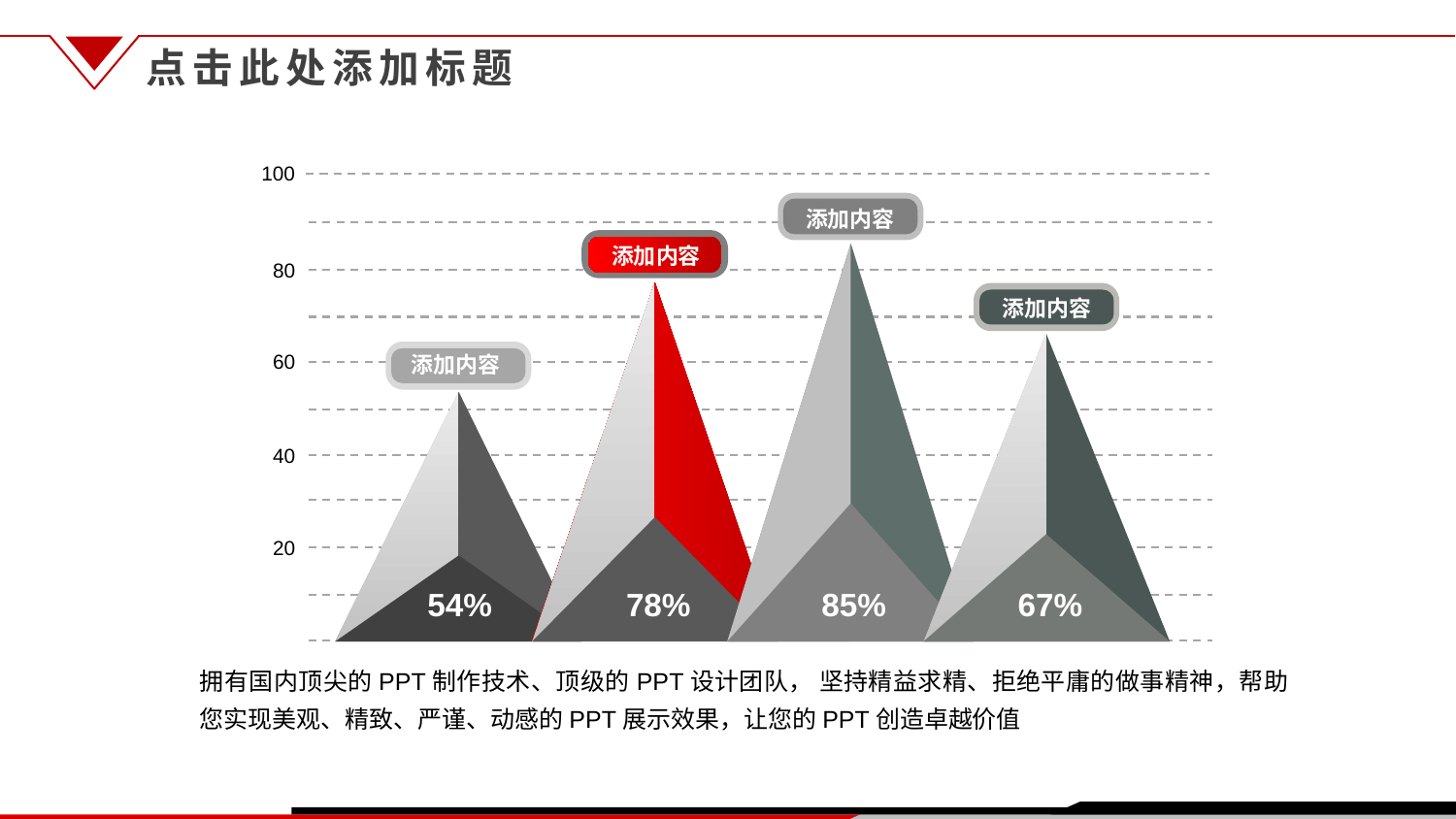

点击此处添加标题
100
80
60
40
20

添加内容

添加内容

85%

78%

添加内容

67%

添加内容

54%
拥有国内顶尖的PPT制作技术、顶级的PPT设计团队， 坚持精益求精、拒绝平庸的做事精神，帮助您实现美观、精致、严谨、动感的PPT展示效果，让您的PPT创造卓越价值